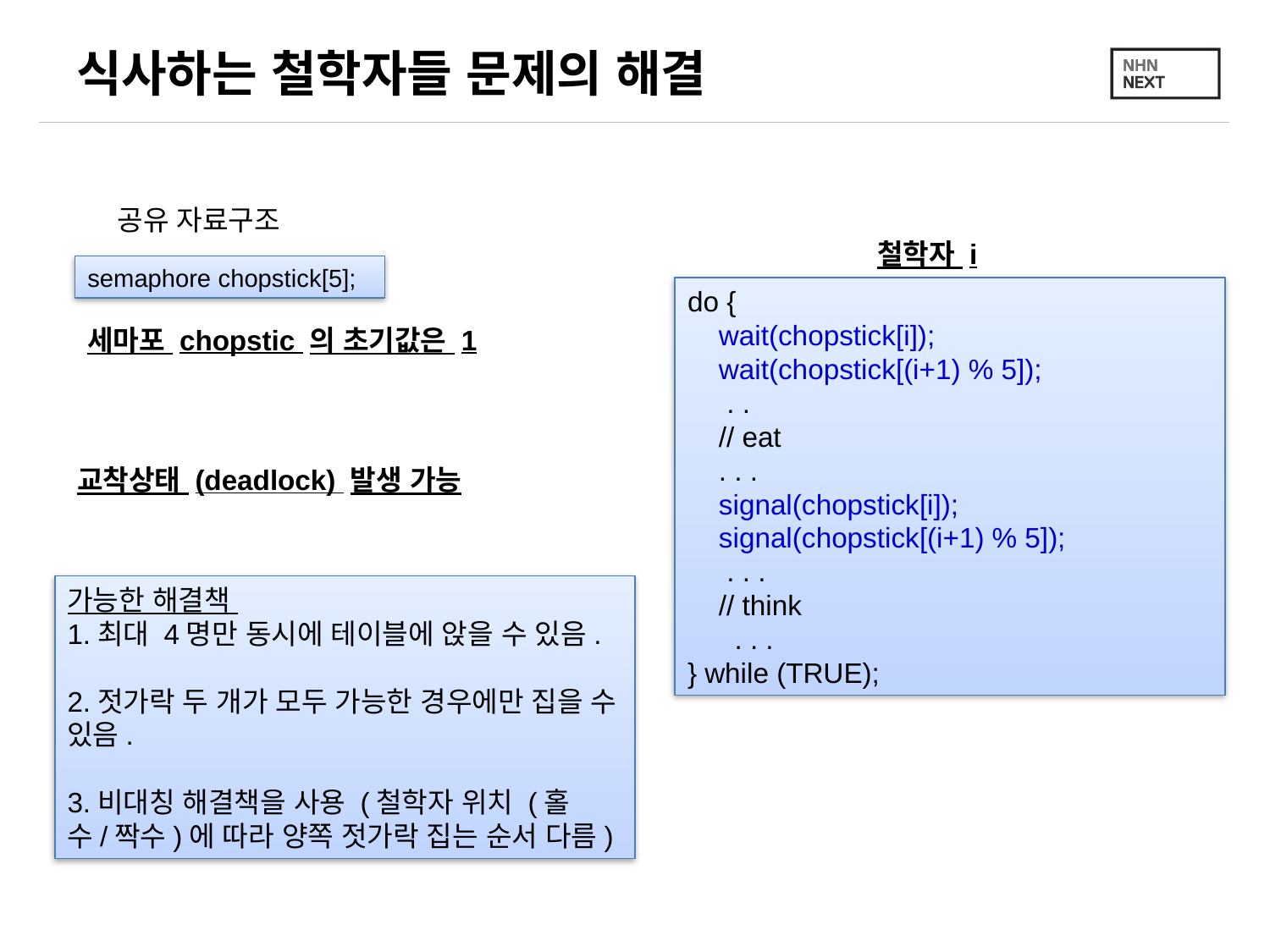

# 식사하는 철학자들 문제의 해결
공유 자료구조
철학자 i
semaphore chopstick[5];
do {
    wait(chopstick[i]);
    wait(chopstick[(i+1) % 5]);
     . .
    // eat
    . . .
    signal(chopstick[i]);
    signal(chopstick[(i+1) % 5]);
     . . .
    // think
      . . .
} while (TRUE);
세마포 chopstic 의 초기값은 1
교착상태 (deadlock) 발생 가능
가능한 해결책
1.최대 4명만 동시에 테이블에 앉을 수 있음.

2.젓가락 두 개가 모두 가능한 경우에만 집을 수 있음.

3.비대칭 해결책을 사용 (철학자 위치 (홀수/짝수)에 따라 양쪽 젓가락 집는 순서 다름)